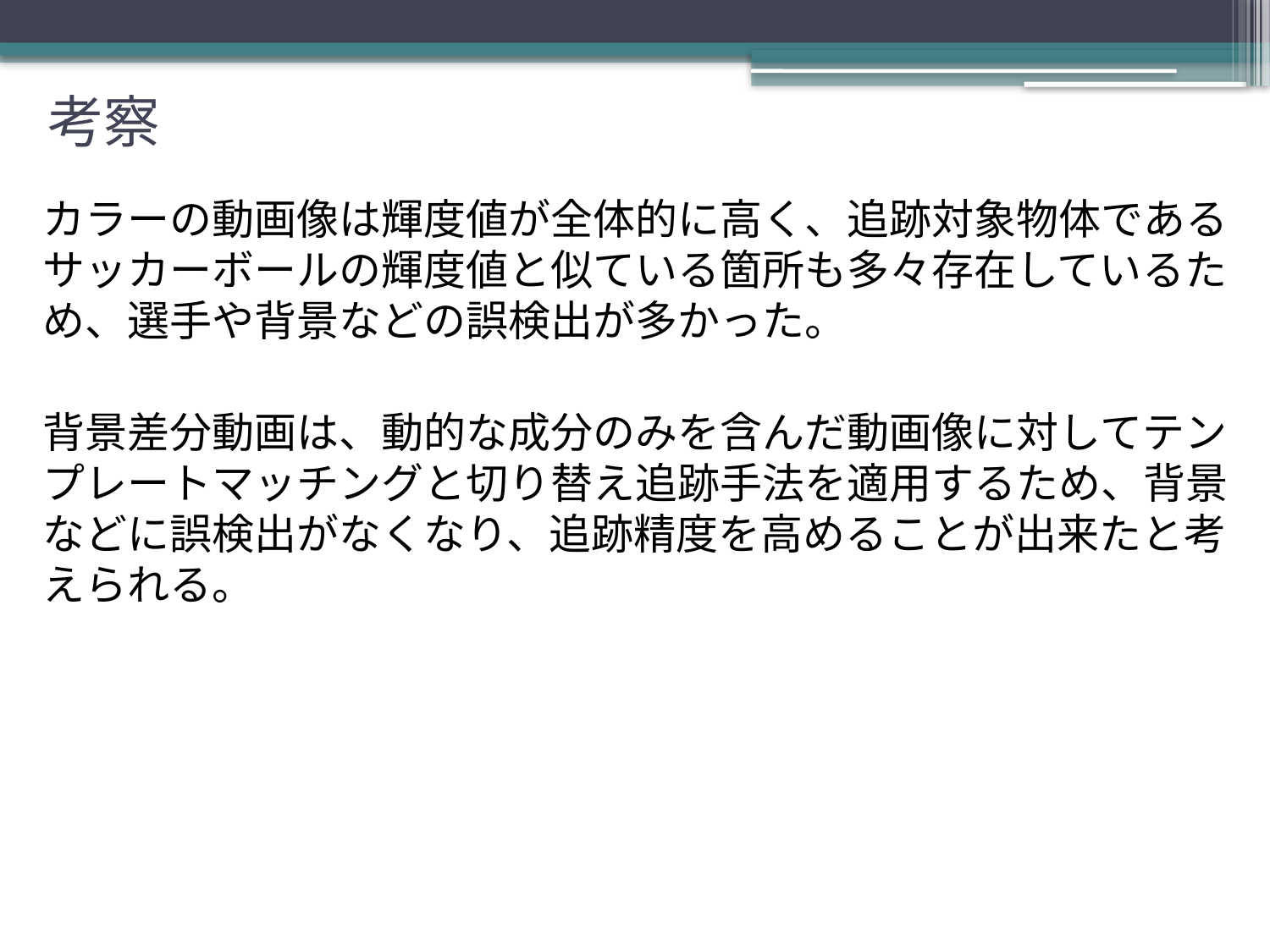

# 考察
カラーの動画像は輝度値が全体的に高く、追跡対象物体であるサッカーボールの輝度値と似ている箇所も多々存在しているため、選手や背景などの誤検出が多かった。

背景差分動画は、動的な成分のみを含んだ動画像に対してテンプレートマッチングと切り替え追跡手法を適用するため、背景などに誤検出がなくなり、追跡精度を高めることが出来たと考えられる。